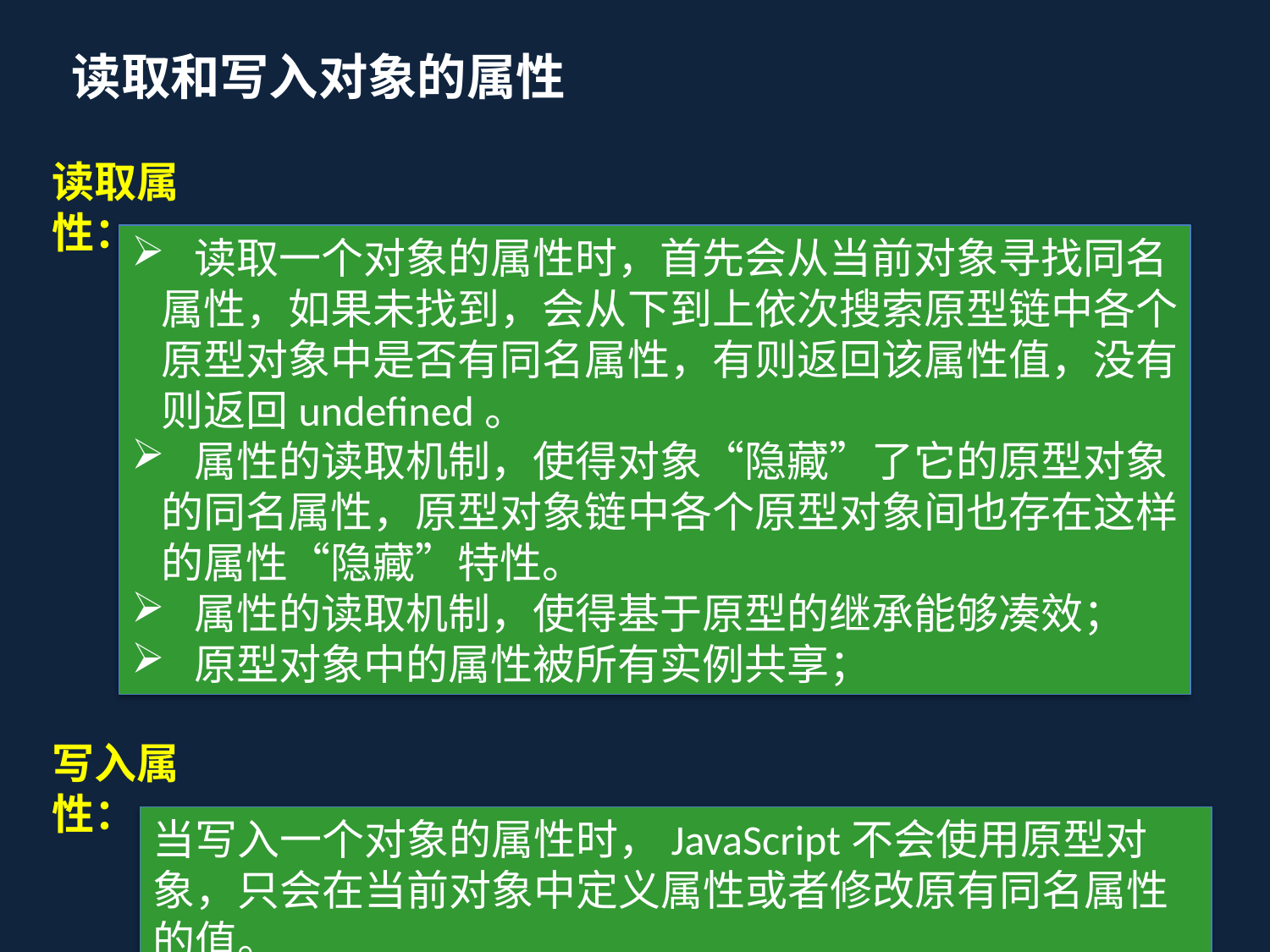

读取和写入对象的属性
读取属性：
  读取一个对象的属性时，首先会从当前对象寻找同名属性，如果未找到，会从下到上依次搜索原型链中各个原型对象中是否有同名属性，有则返回该属性值，没有则返回undefined。
  属性的读取机制，使得对象“隐藏”了它的原型对象的同名属性，原型对象链中各个原型对象间也存在这样的属性“隐藏”特性。
  属性的读取机制，使得基于原型的继承能够凑效；
  原型对象中的属性被所有实例共享；
写入属性：
当写入一个对象的属性时，JavaScript不会使用原型对象，只会在当前对象中定义属性或者修改原有同名属性的值。